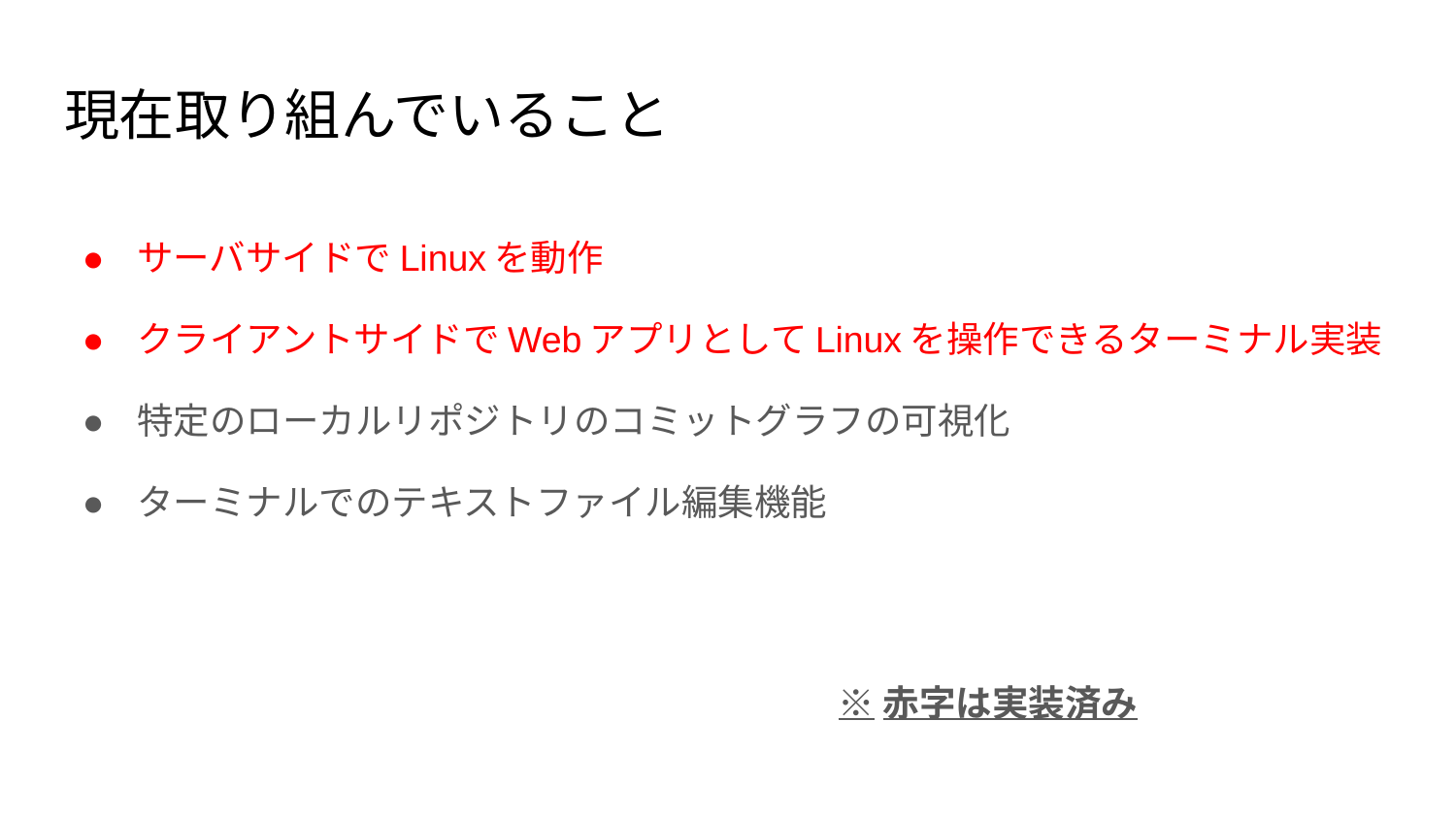

# 現在取り組んでいること
サーバサイドでLinuxを動作
クライアントサイドでWebアプリとしてLinuxを操作できるターミナル実装
特定のローカルリポジトリのコミットグラフの可視化
ターミナルでのテキストファイル編集機能

※赤字は実装済み